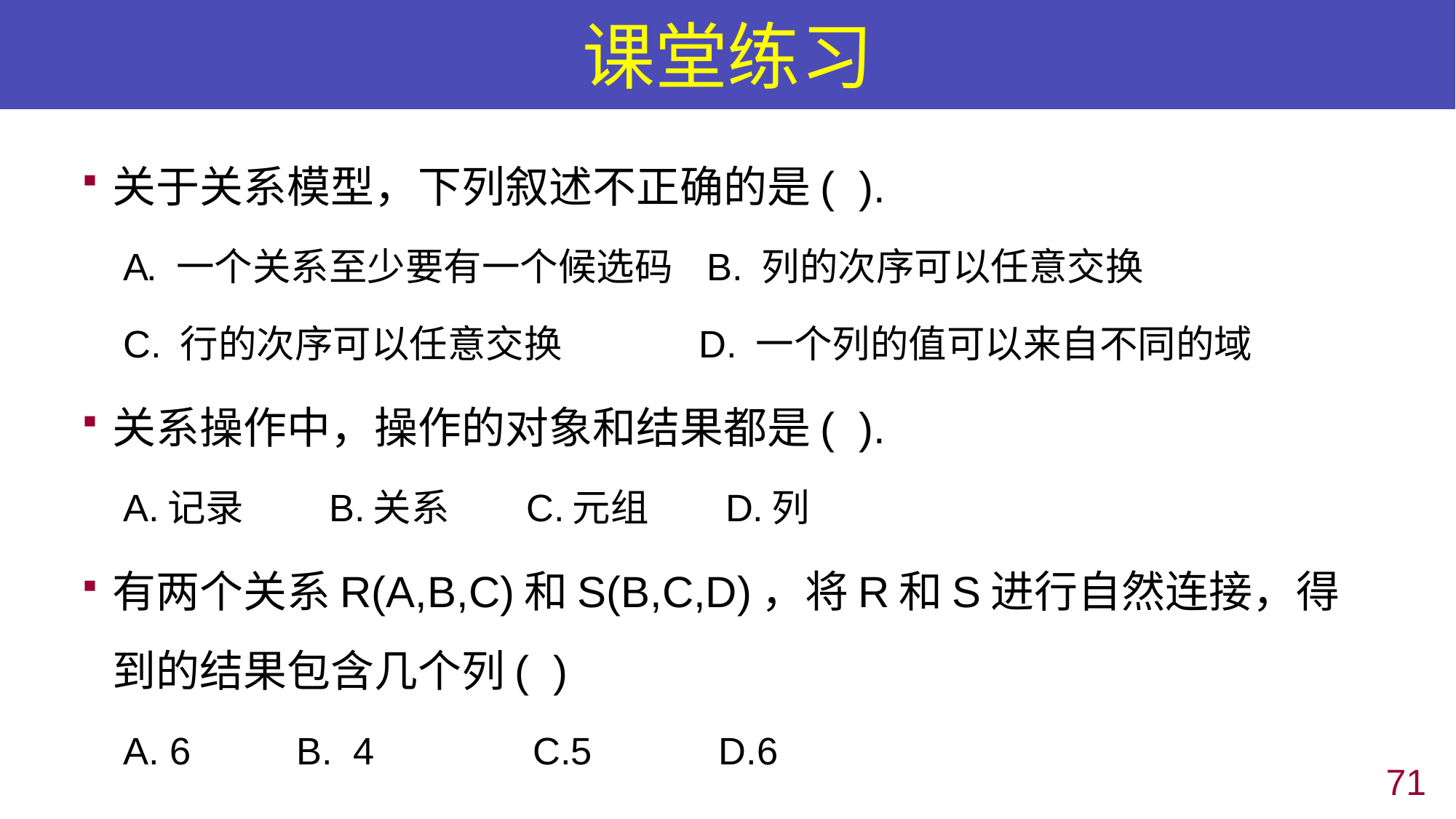

# 课堂练习
关于关系模型，下列叙述不正确的是(  ).
一个关系至少要有一个候选码   B. 列的次序可以任意交换
C. 行的次序可以任意交换               D. 一个列的值可以来自不同的域
关系操作中，操作的对象和结果都是(  ).
A.记录         B.关系        C.元组        D.列
有两个关系R(A,B,C)和S(B,C,D)，将R和S进行自然连接，得到的结果包含几个列(  )
A. 6          B.  4               C.5            D.6
71